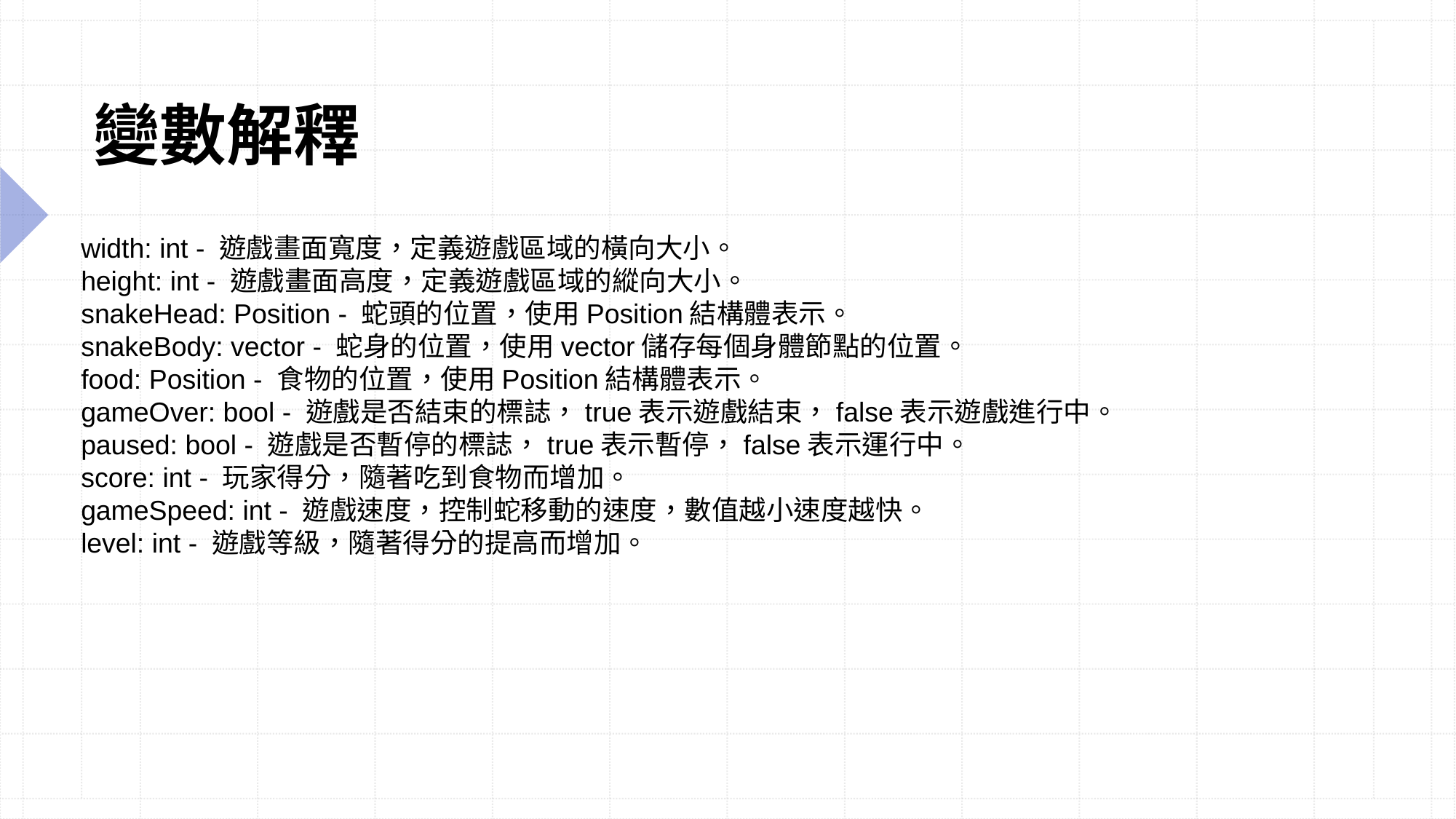

# 變數解釋
width: int - 遊戲畫面寬度，定義遊戲區域的橫向大小。
height: int - 遊戲畫面高度，定義遊戲區域的縱向大小。
snakeHead: Position - 蛇頭的位置，使用Position結構體表示。
snakeBody: vector - 蛇身的位置，使用vector儲存每個身體節點的位置。
food: Position - 食物的位置，使用Position結構體表示。
gameOver: bool - 遊戲是否結束的標誌，true表示遊戲結束，false表示遊戲進行中。
paused: bool - 遊戲是否暫停的標誌，true表示暫停，false表示運行中。
score: int - 玩家得分，隨著吃到食物而增加。
gameSpeed: int - 遊戲速度，控制蛇移動的速度，數值越小速度越快。
level: int - 遊戲等級，隨著得分的提高而增加。